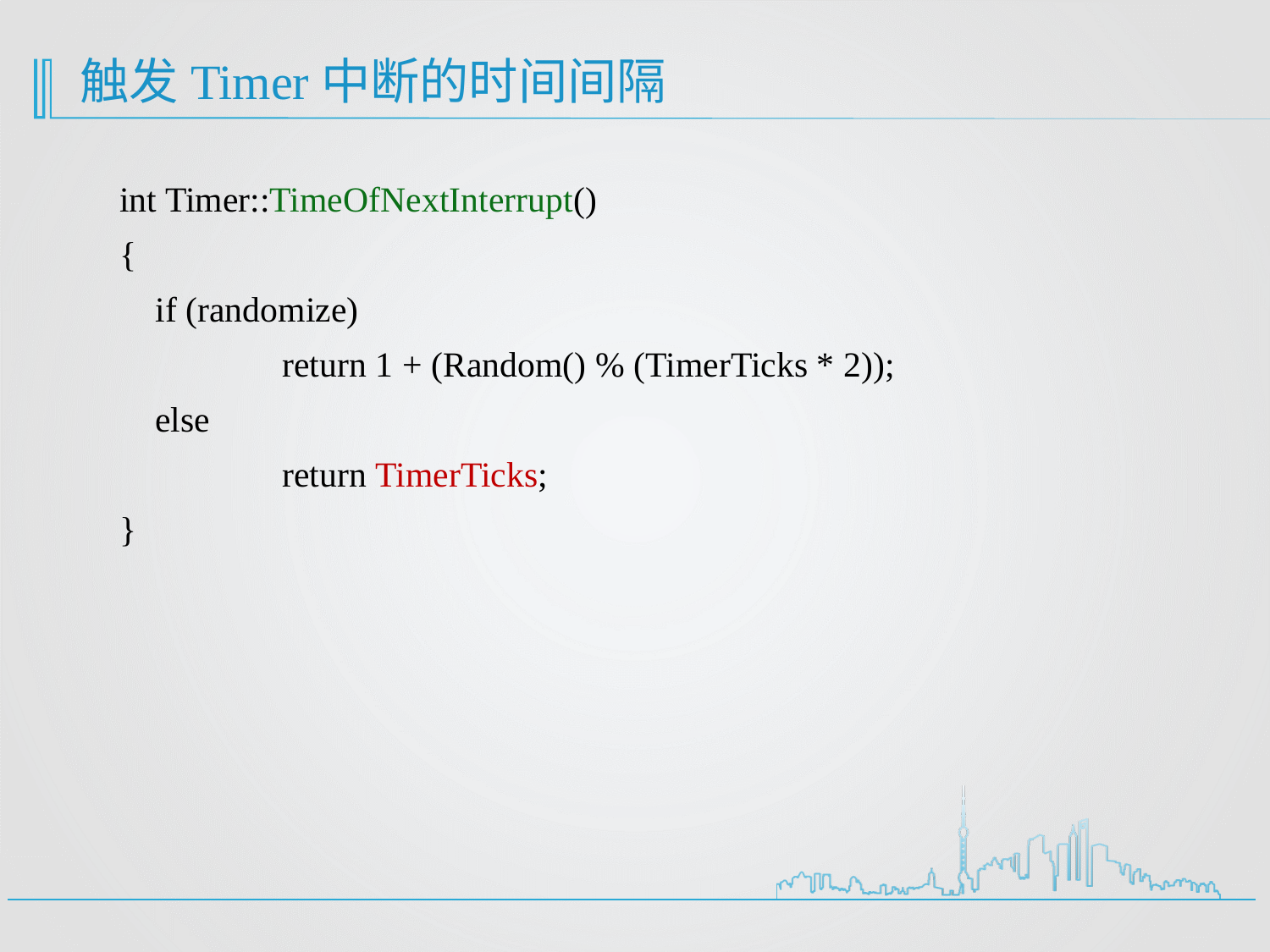

# 触发Timer中断的时间间隔
int Timer::TimeOfNextInterrupt()
{
    if (randomize)
	    return 1 + (Random() % (TimerTicks * 2));
    else
	    return TimerTicks;
}